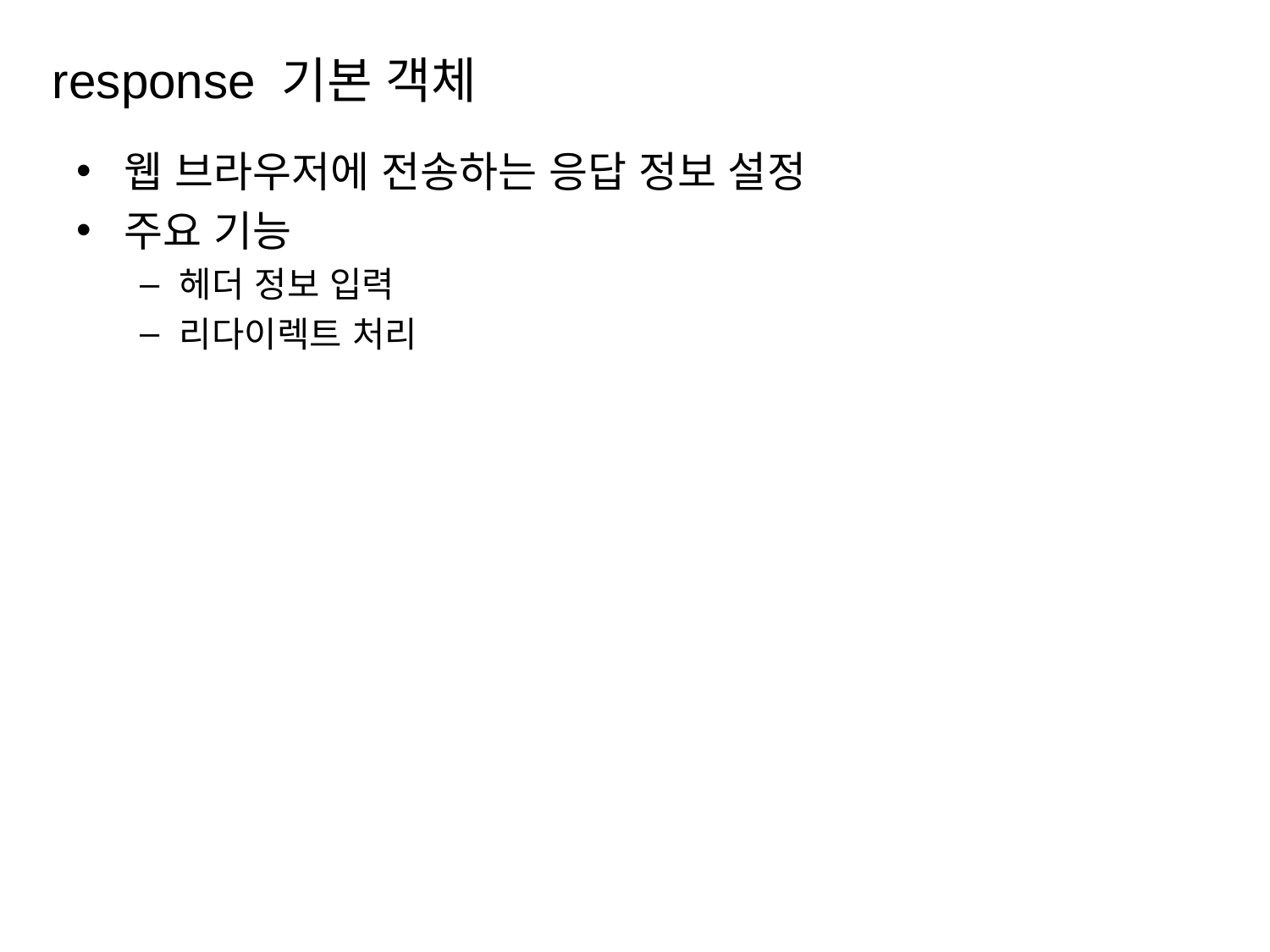

# response 기본 객체
웹 브라우저에 전송하는 응답 정보 설정
주요 기능
헤더 정보 입력
리다이렉트 처리